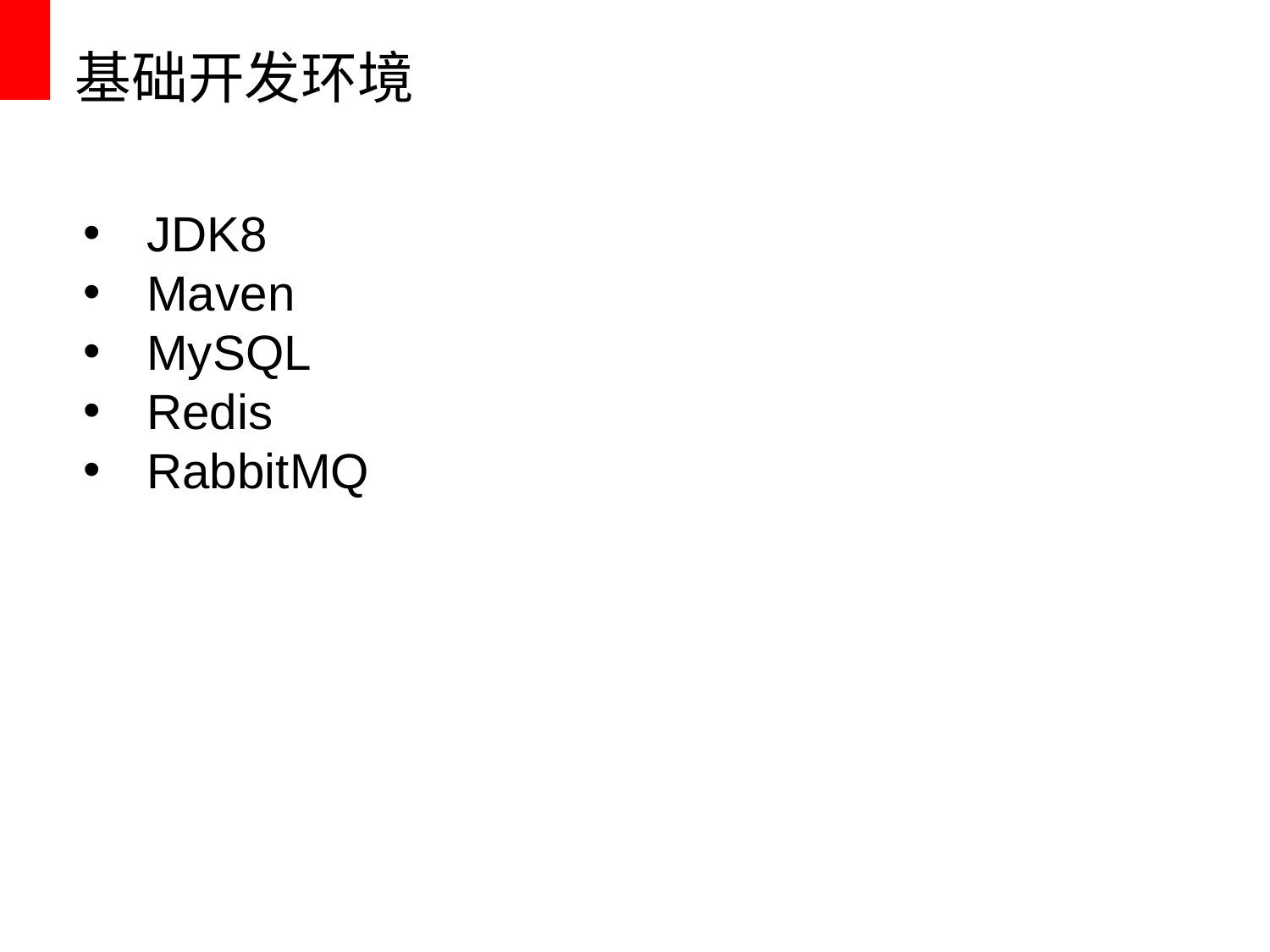

# 基础开发环境
JDK8
Maven
MySQL
Redis
RabbitMQ